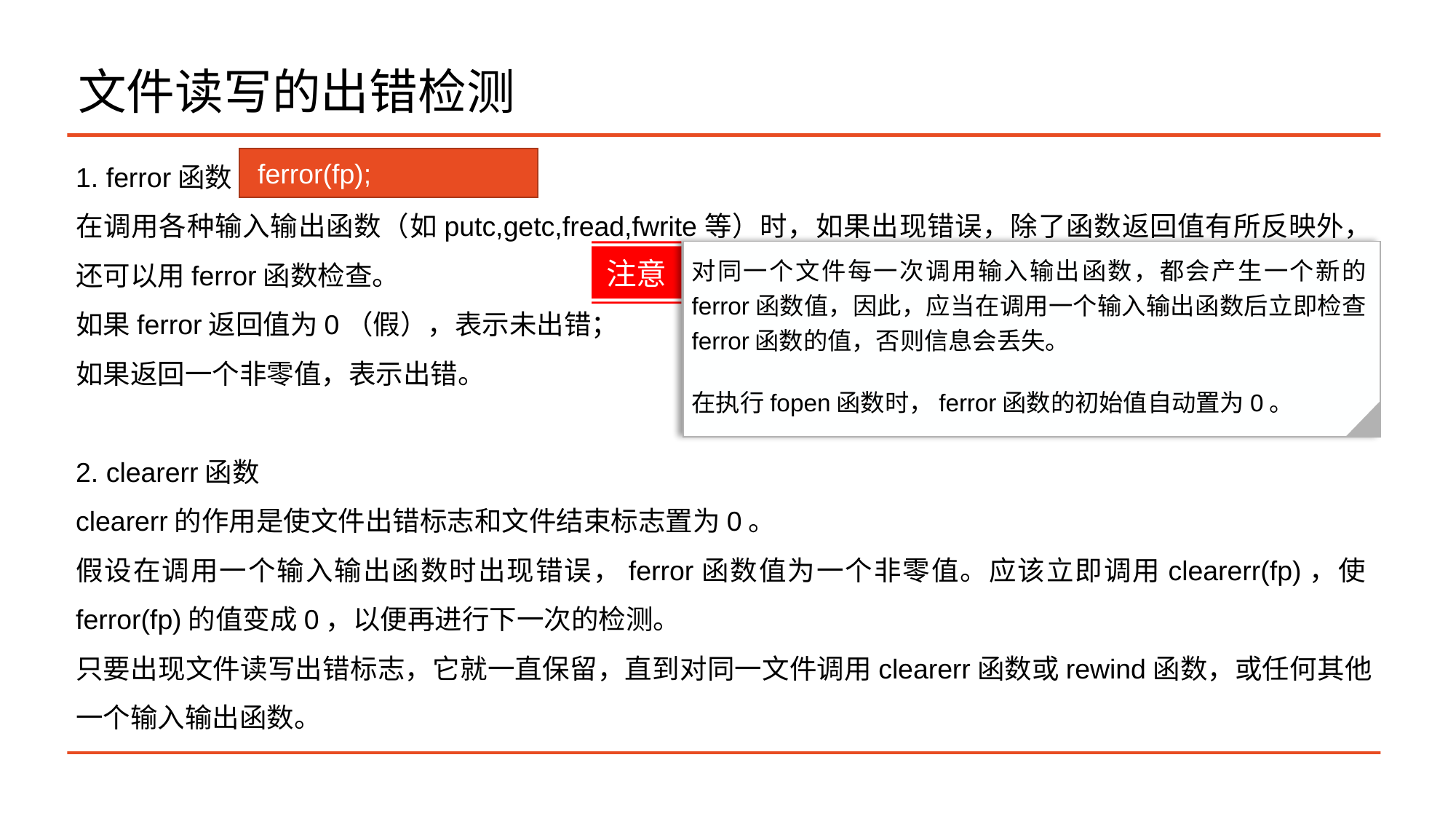

# 文件读写的出错检测
1. ferror函数
在调用各种输入输出函数（如putc,getc,fread,fwrite等）时，如果出现错误，除了函数返回值有所反映外，还可以用ferror函数检查。
如果ferror返回值为0（假），表示未出错；
如果返回一个非零值，表示出错。

2. clearerr函数
clearerr的作用是使文件出错标志和文件结束标志置为0。
假设在调用一个输入输出函数时出现错误，ferror函数值为一个非零值。应该立即调用clearerr(fp)，使ferror(fp)的值变成0，以便再进行下一次的检测。
只要出现文件读写出错标志，它就一直保留，直到对同一文件调用clearerr函数或rewind函数，或任何其他一个输入输出函数。
 ferror(fp);
注意
对同一个文件每一次调用输入输出函数，都会产生一个新的ferror函数值，因此，应当在调用一个输入输出函数后立即检查ferror函数的值，否则信息会丢失。
在执行fopen函数时，ferror函数的初始值自动置为0。